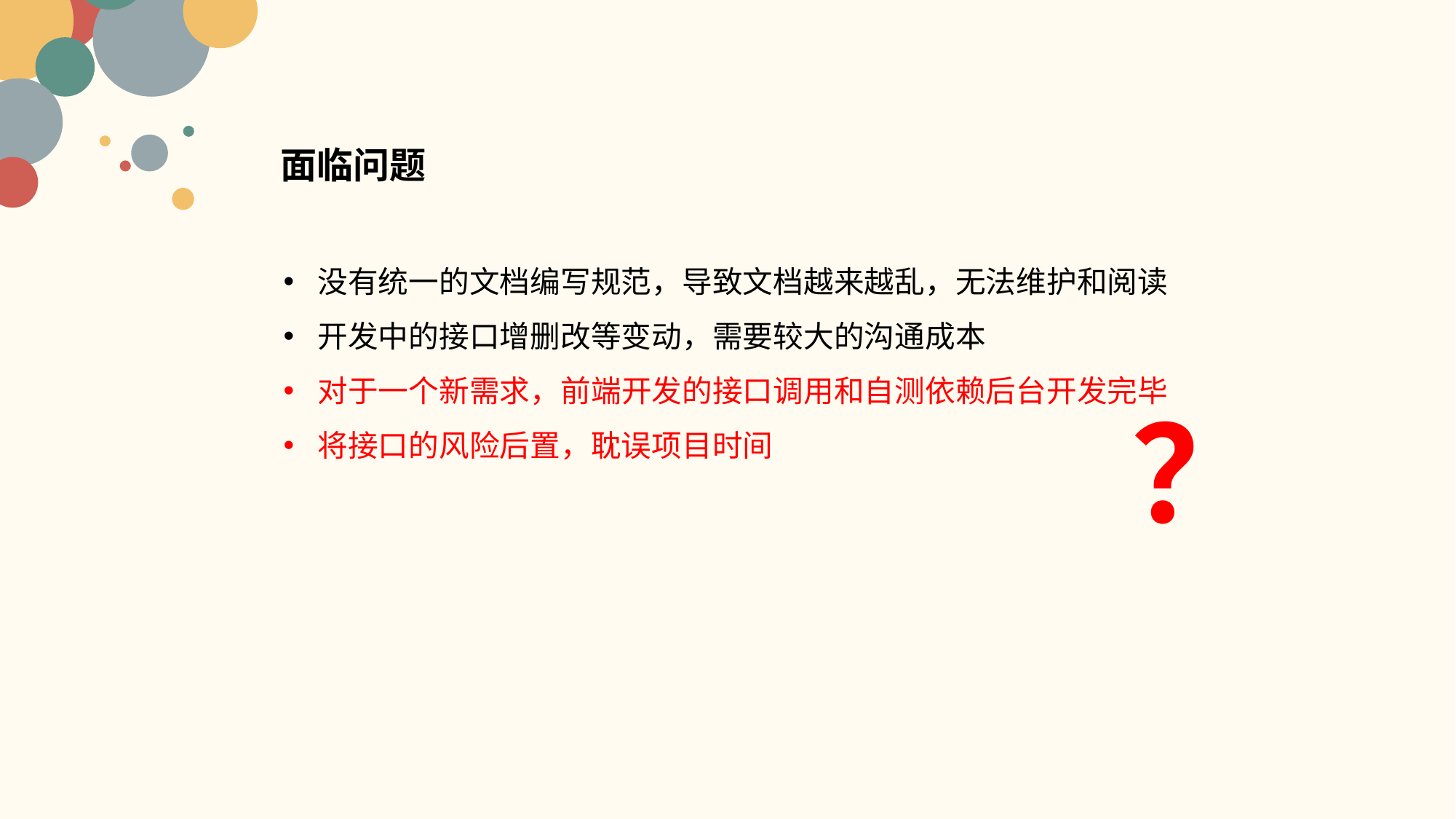

面临问题
没有统一的文档编写规范，导致文档越来越乱，无法维护和阅读
开发中的接口增删改等变动，需要较大的沟通成本
对于一个新需求，前端开发的接口调用和自测依赖后台开发完毕
将接口的风险后置，耽误项目时间
？